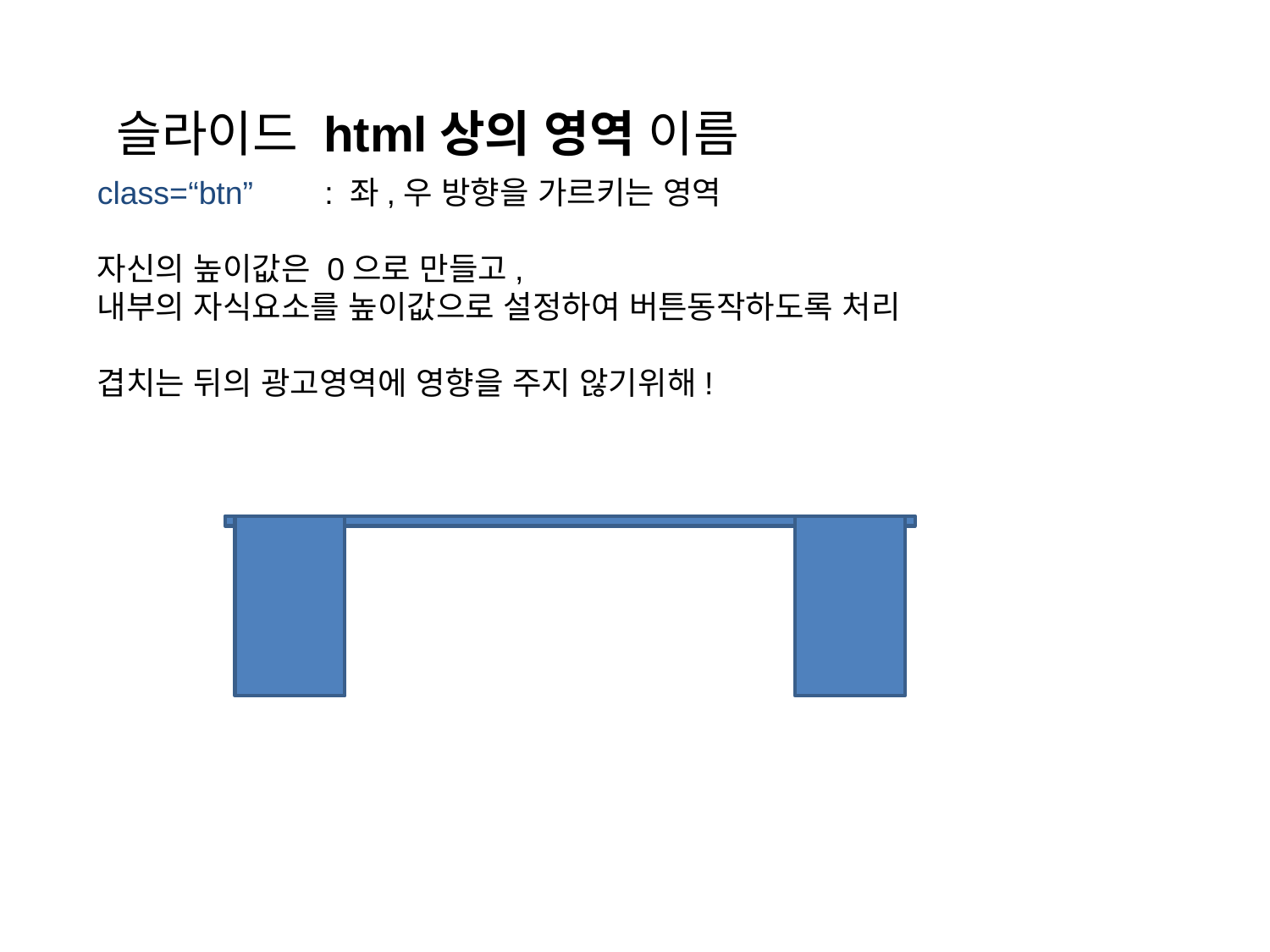

슬라이드 html상의 영역 이름
class=“btn”        : 좌,우 방향을 가르키는 영역

자신의 높이값은 0으로 만들고,
내부의 자식요소를 높이값으로 설정하여 버튼동작하도록 처리

겹치는 뒤의 광고영역에 영향을 주지 않기위해!